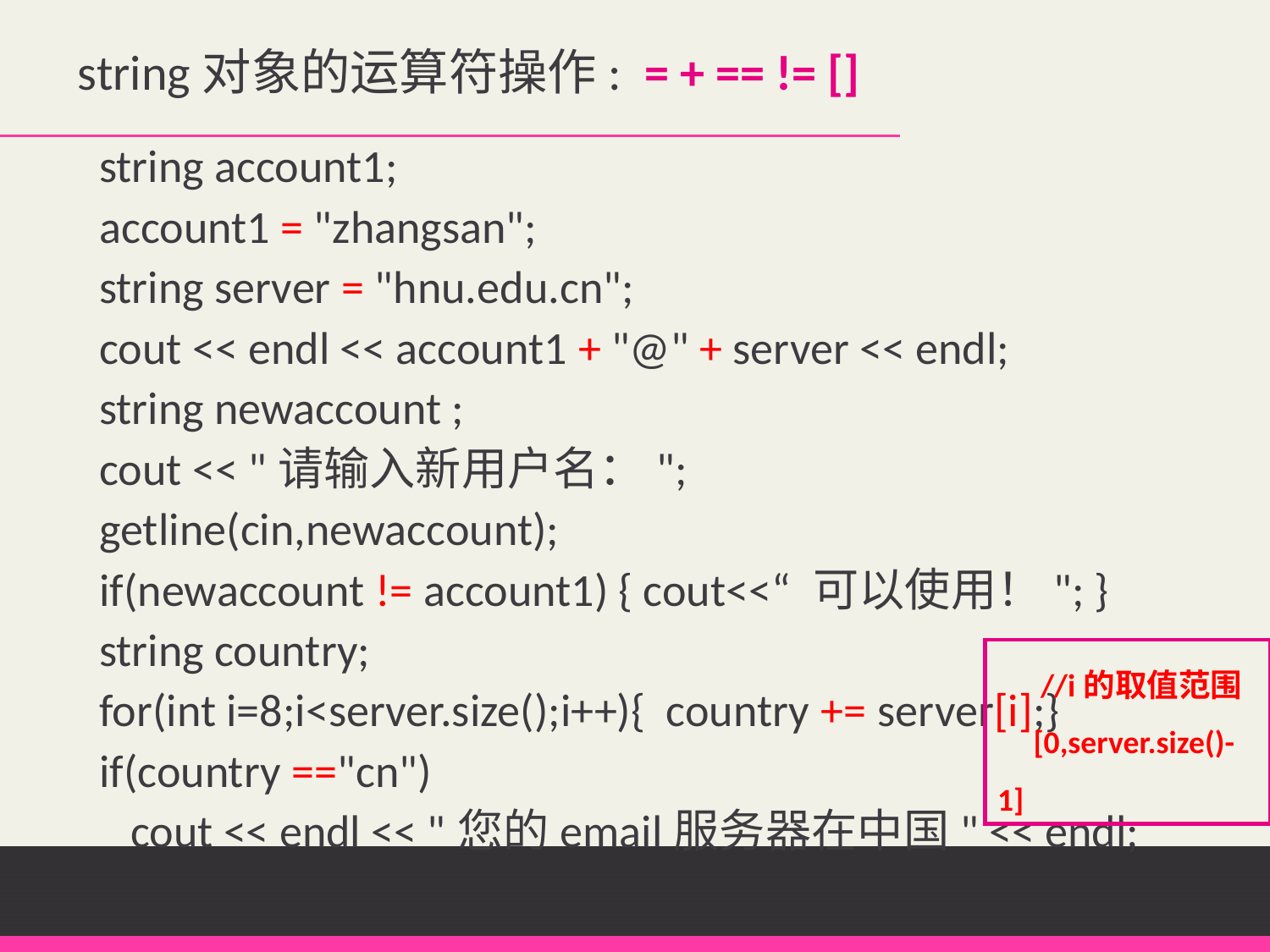

string对象的运算符操作:  = + == != []
    string account1;
    account1 = "zhangsan";
    string server = "hnu.edu.cn";
    cout << endl << account1 + "@" + server << endl;
    string newaccount ;
    cout << "请输入新用户名：";
    getline(cin,newaccount);
    if(newaccount != account1) { cout<<“ 可以使用！"; }
    string country;
    for(int i=8;i<server.size();i++){  country += server[i];}
    if(country =="cn")
       cout << endl << "您的email服务器在中国" << endl;
      //i的取值范围
     [0,server.size()-1]